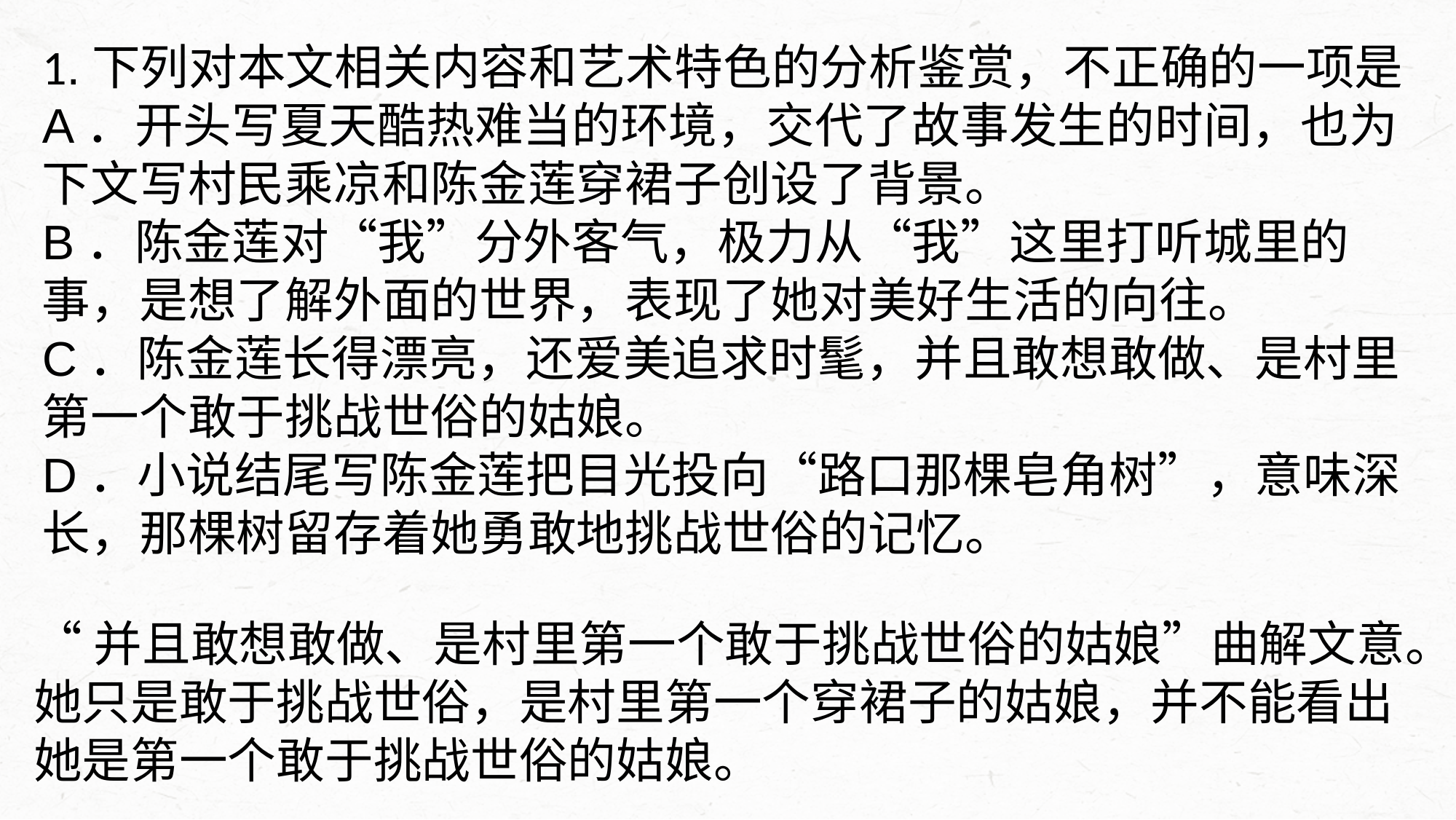

1.下列对本文相关内容和艺术特色的分析鉴赏，不正确的一项是A．开头写夏天酷热难当的环境，交代了故事发生的时间，也为下文写村民乘凉和陈金莲穿裙子创设了背景。B．陈金莲对“我”分外客气，极力从“我”这里打听城里的事，是想了解外面的世界，表现了她对美好生活的向往。C．陈金莲长得漂亮，还爱美追求时髦，并且敢想敢做、是村里第一个敢于挑战世俗的姑娘。D．小说结尾写陈金莲把目光投向“路口那棵皂角树”，意味深长，那棵树留存着她勇敢地挑战世俗的记忆。
“并且敢想敢做、是村里第一个敢于挑战世俗的姑娘”曲解文意。她只是敢于挑战世俗，是村里第一个穿裙子的姑娘，并不能看出她是第一个敢于挑战世俗的姑娘。